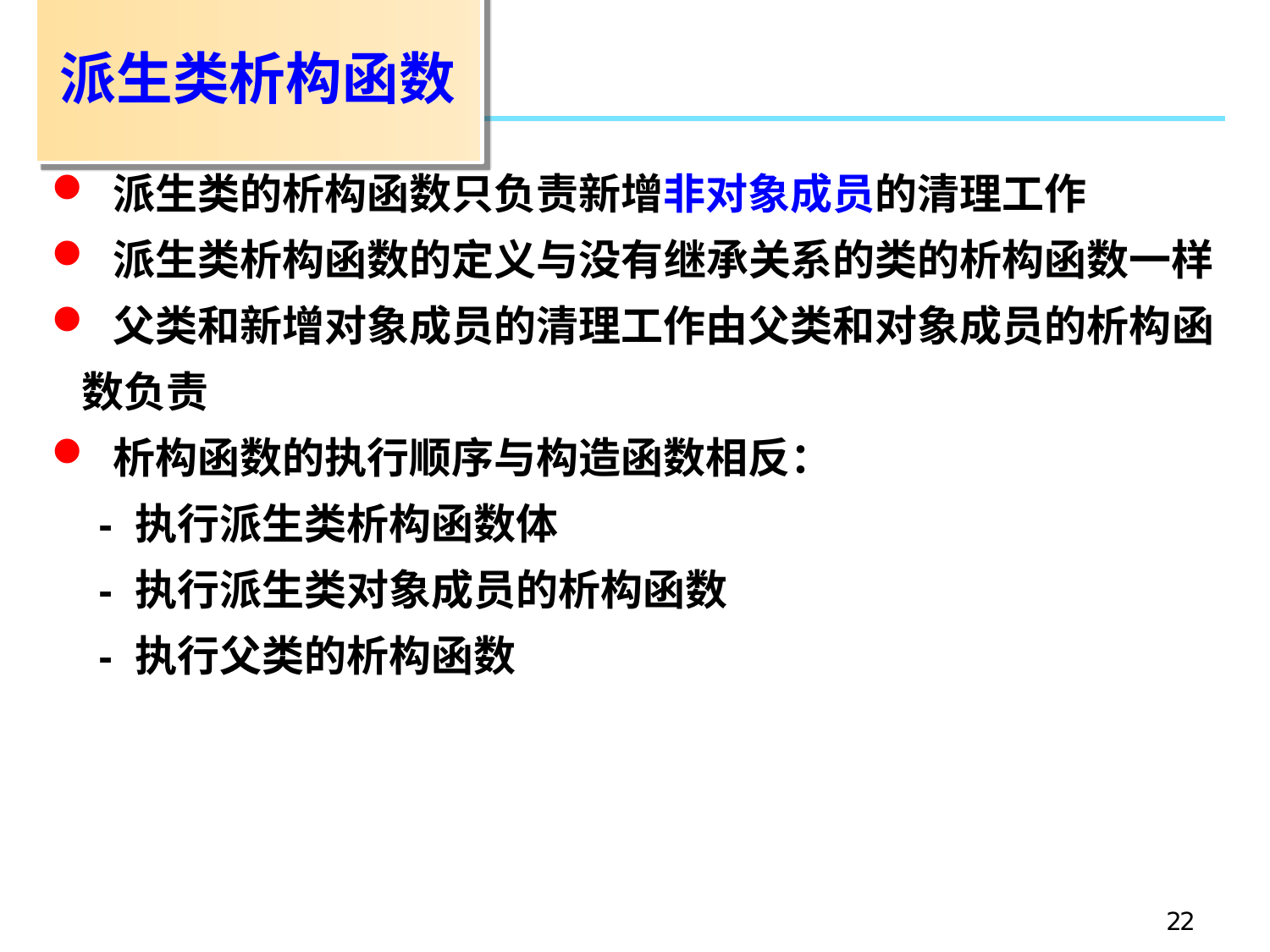

# 派生类析构函数
 派生类的析构函数只负责新增非对象成员的清理工作
 派生类析构函数的定义与没有继承关系的类的析构函数一样
 父类和新增对象成员的清理工作由父类和对象成员的析构函数负责
 析构函数的执行顺序与构造函数相反：
    - 执行派生类析构函数体
    - 执行派生类对象成员的析构函数
    - 执行父类的析构函数
22